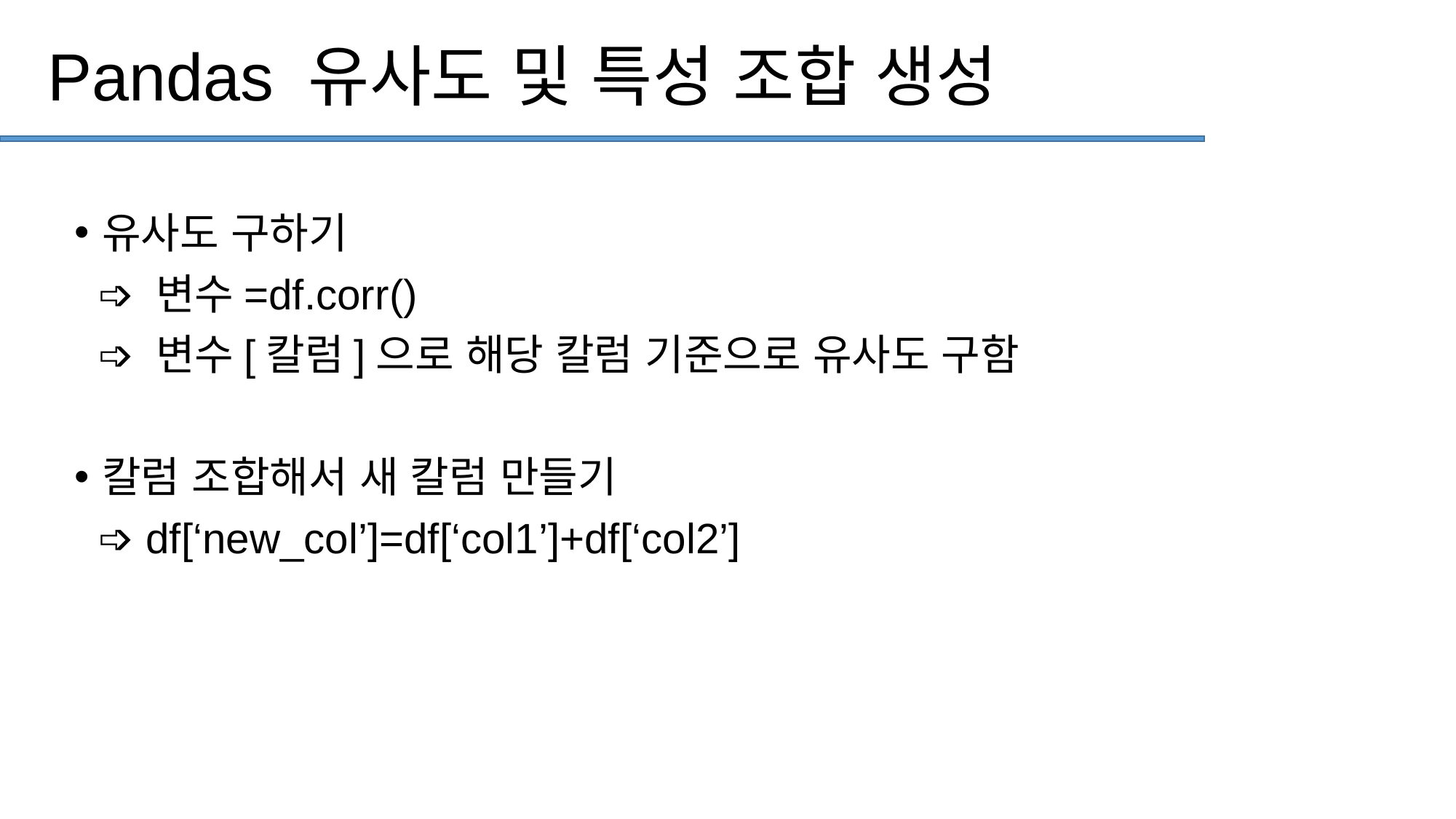

# Pandas 유사도 및 특성 조합 생성

유사도 구하기
  ➩ 변수=df.corr()
  ➩ 변수[칼럼]으로 해당 칼럼 기준으로 유사도 구함

칼럼 조합해서 새 칼럼 만들기
  ➩ df[‘new_col’]=df[‘col1’]+df[‘col2’]